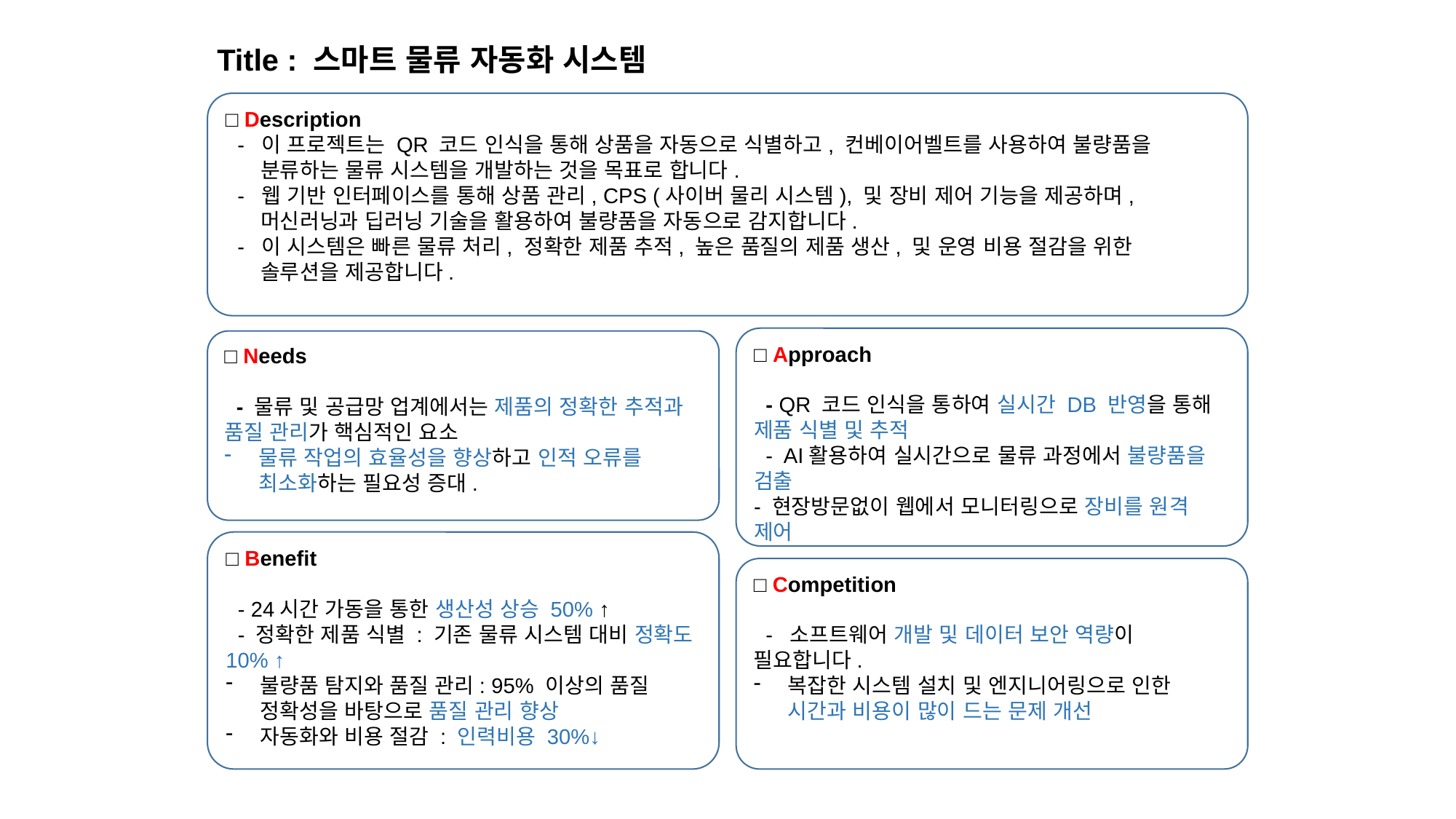

Title : 스마트 물류 자동화 시스템
□ Description
  -  이 프로젝트는 QR 코드 인식을 통해 상품을 자동으로 식별하고, 컨베이어벨트를 사용하여 불량품을
     분류하는 물류 시스템을 개발하는 것을 목표로 합니다.
  -  웹 기반 인터페이스를 통해 상품 관리, CPS (사이버 물리 시스템), 및 장비 제어 기능을 제공하며,
     머신러닝과 딥러닝 기술을 활용하여 불량품을 자동으로 감지합니다.
  -  이 시스템은 빠른 물류 처리, 정확한 제품 추적, 높은 품질의 제품 생산, 및 운영 비용 절감을 위한
     솔루션을 제공합니다.
□ Approach

  - QR 코드 인식을 통하여 실시간 DB 반영을 통해 제품 식별 및 추적
  -  AI활용하여 실시간으로 물류 과정에서 불량품을 검출
- 현장방문없이 웹에서 모니터링으로 장비를 원격 제어
□ Competition

  -  소프트웨어 개발 및 데이터 보안 역량이 필요합니다.
복잡한 시스템 설치 및 엔지니어링으로 인한 시간과 비용이 많이 드는 문제 개선

□ Needs

  - 물류 및 공급망 업계에서는 제품의 정확한 추적과 품질 관리가 핵심적인 요소
물류 작업의 효율성을 향상하고 인적 오류를 최소화하는 필요성 증대.

□ Benefit

  - 24시간 가동을 통한 생산성 상승 50% ↑
  - 정확한 제품 식별 : 기존 물류 시스템 대비 정확도 10% ↑
불량품 탐지와 품질 관리: 95% 이상의 품질 정확성을 바탕으로 품질 관리 향상
자동화와 비용 절감 : 인력비용 30%↓